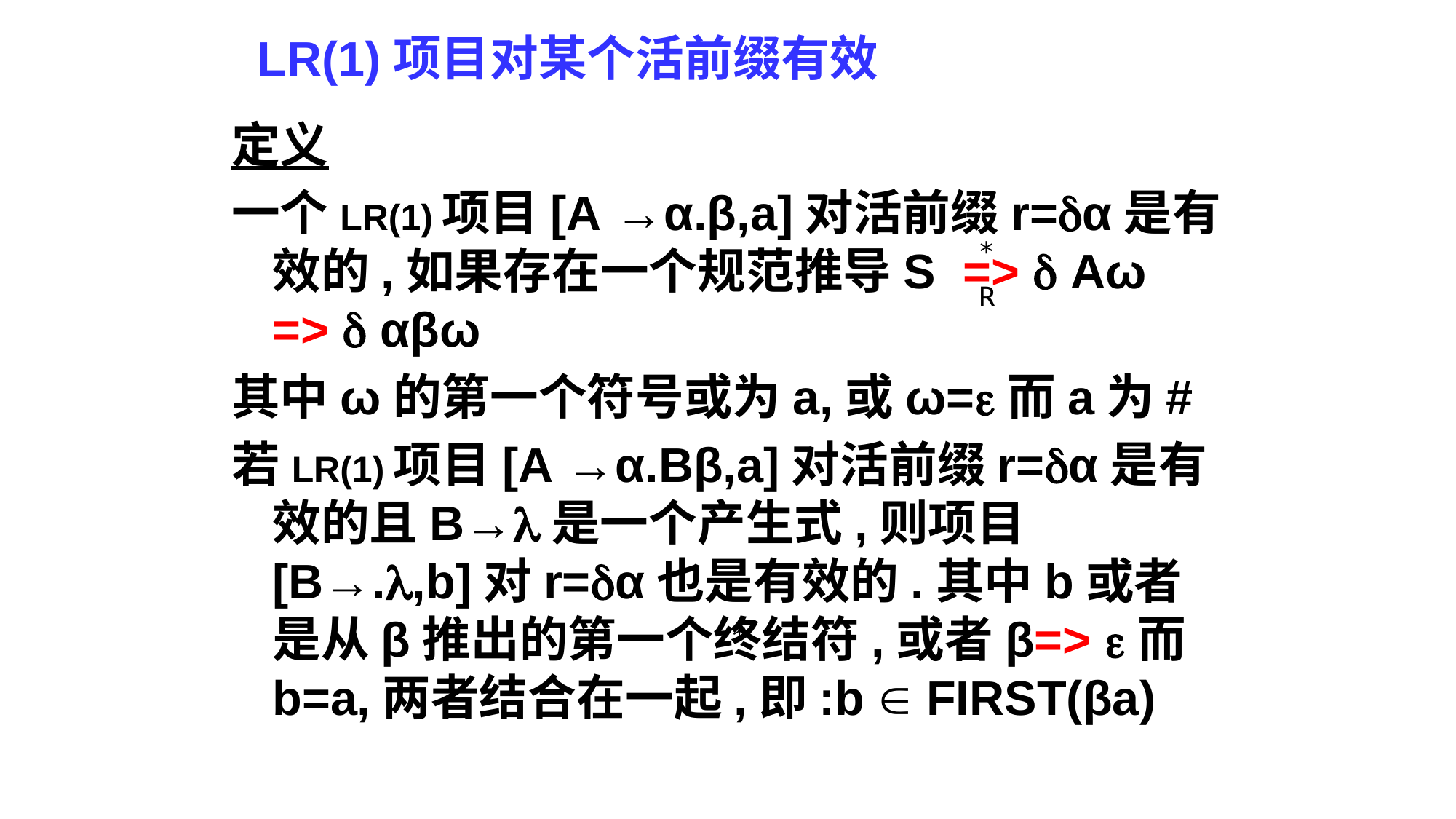

# LR(1)项目对某个活前缀有效
定义
一个LR(1)项目[A →α.β,a]对活前缀r=δα是有效的,如果存在一个规范推导S  => δ Aω  => δ αβω
其中ω的第一个符号或为a,或ω=ε而a为#
若LR(1)项目[A →α.Bβ,a]对活前缀r=δα是有效的且B→λ是一个产生式,则项目[B→.λ,b]对r=δα也是有效的.其中b或者是从β推出的第一个终结符,或者β=> ε而b=a,两者结合在一起,即:b ∈ FIRST(βa)
*
R
*

94